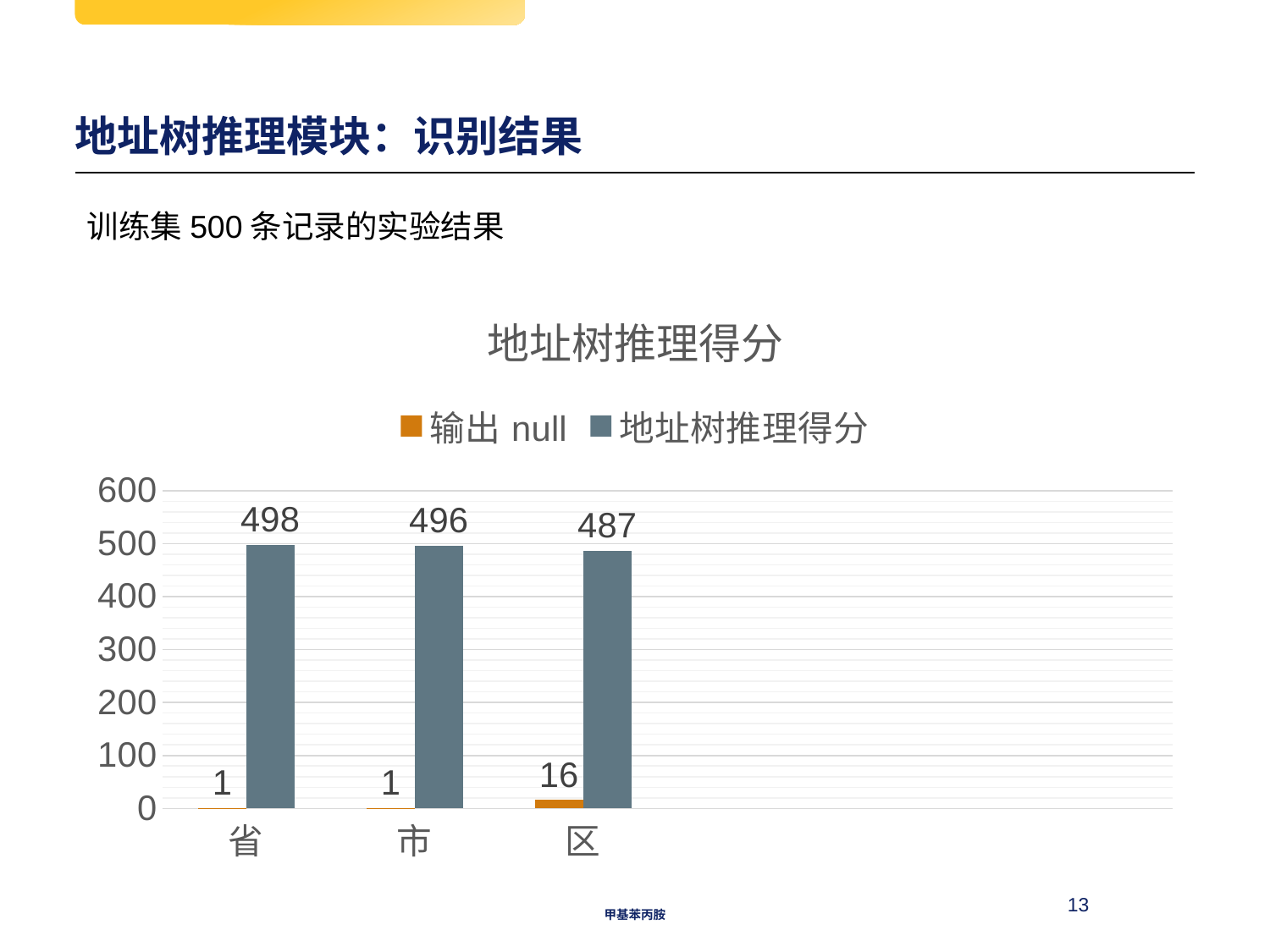

# 地址树推理模块：识别结果
训练集500条记录的实验结果

### Chart: 地址树推理得分

| Category | 输出null | 地址树推理得分 |
|---|---|---|
| 省 | 1.0 | 498.0 |
| 市 | 1.0 | 496.0 |
| 区 | 16.0 | 487.0 |